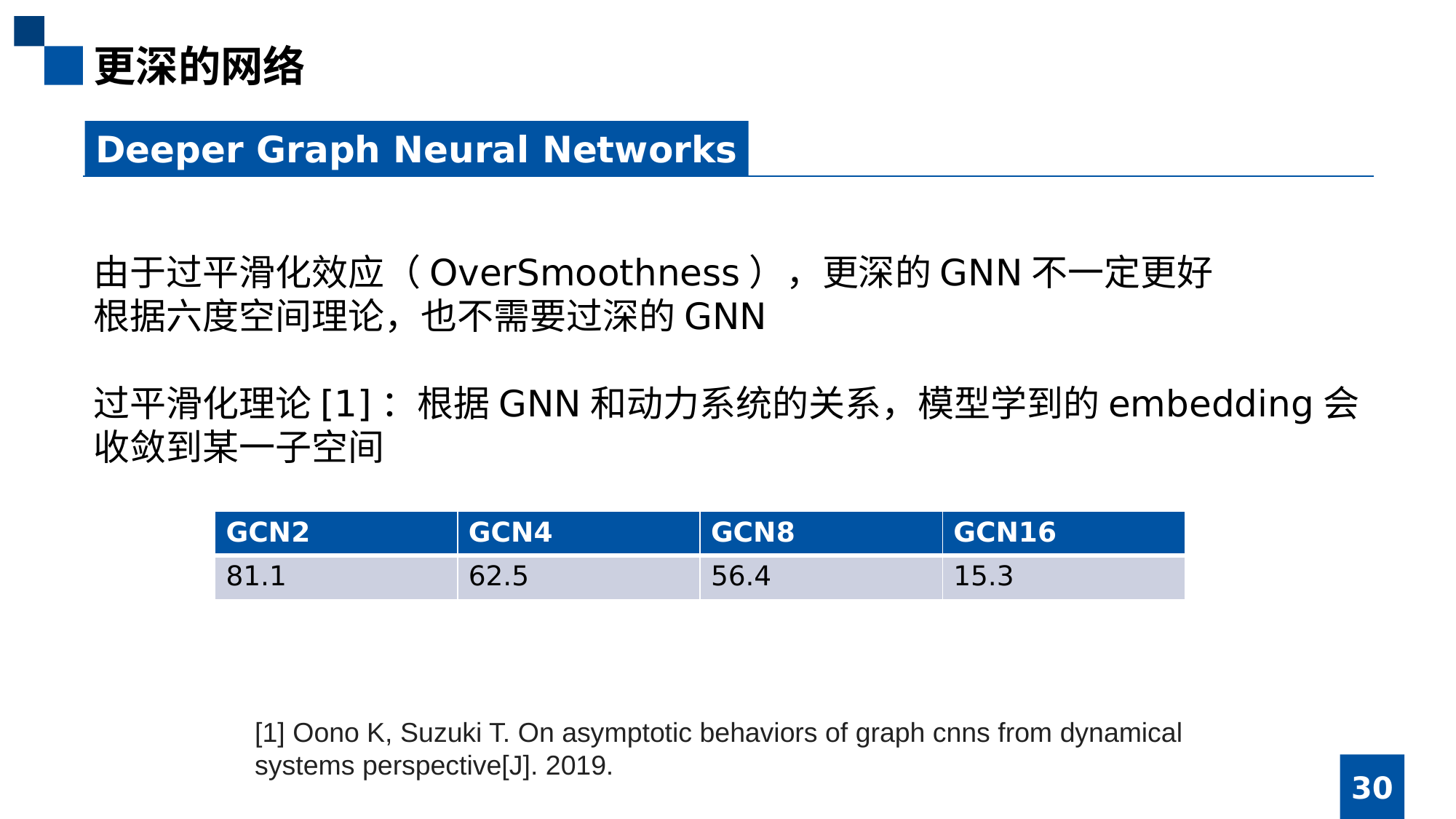

更深的网络
Deeper Graph Neural Networks

由于过平滑化效应（OverSmoothness），更深的GNN不一定更好
根据六度空间理论，也不需要过深的GNN

过平滑化理论[1]：根据GNN和动力系统的关系，模型学到的embedding会收敛到某一子空间

| GCN2 | GCN4 | GCN8 | GCN16 |
| --- | --- | --- | --- |
| 81.1 | 62.5 | 56.4 | 15.3 |
[1] Oono K, Suzuki T. On asymptotic behaviors of graph cnns from dynamical systems perspective[J]. 2019.
30